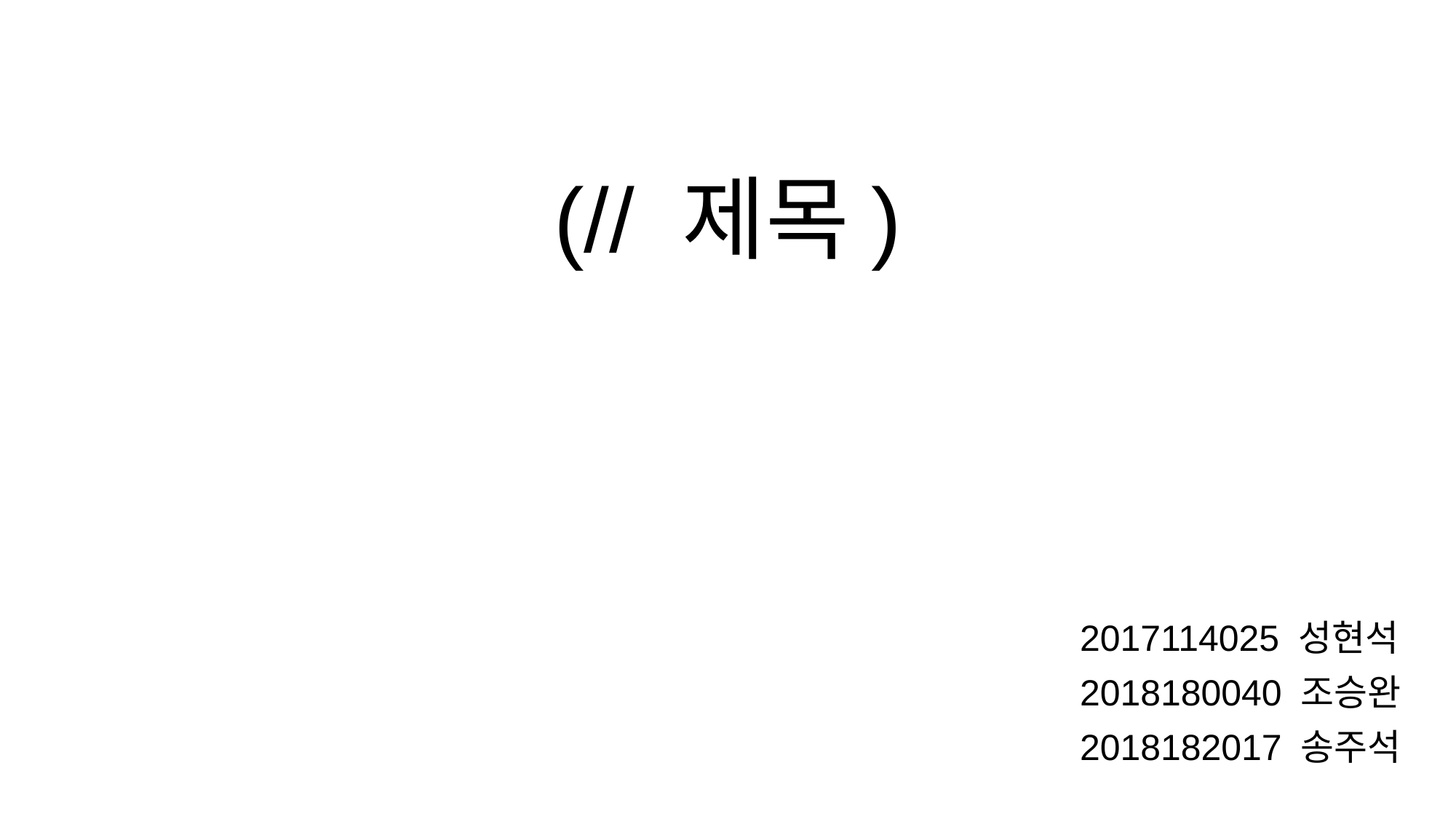

# (// 제목)
2017114025 성현석
2018180040 조승완
2018182017 송주석